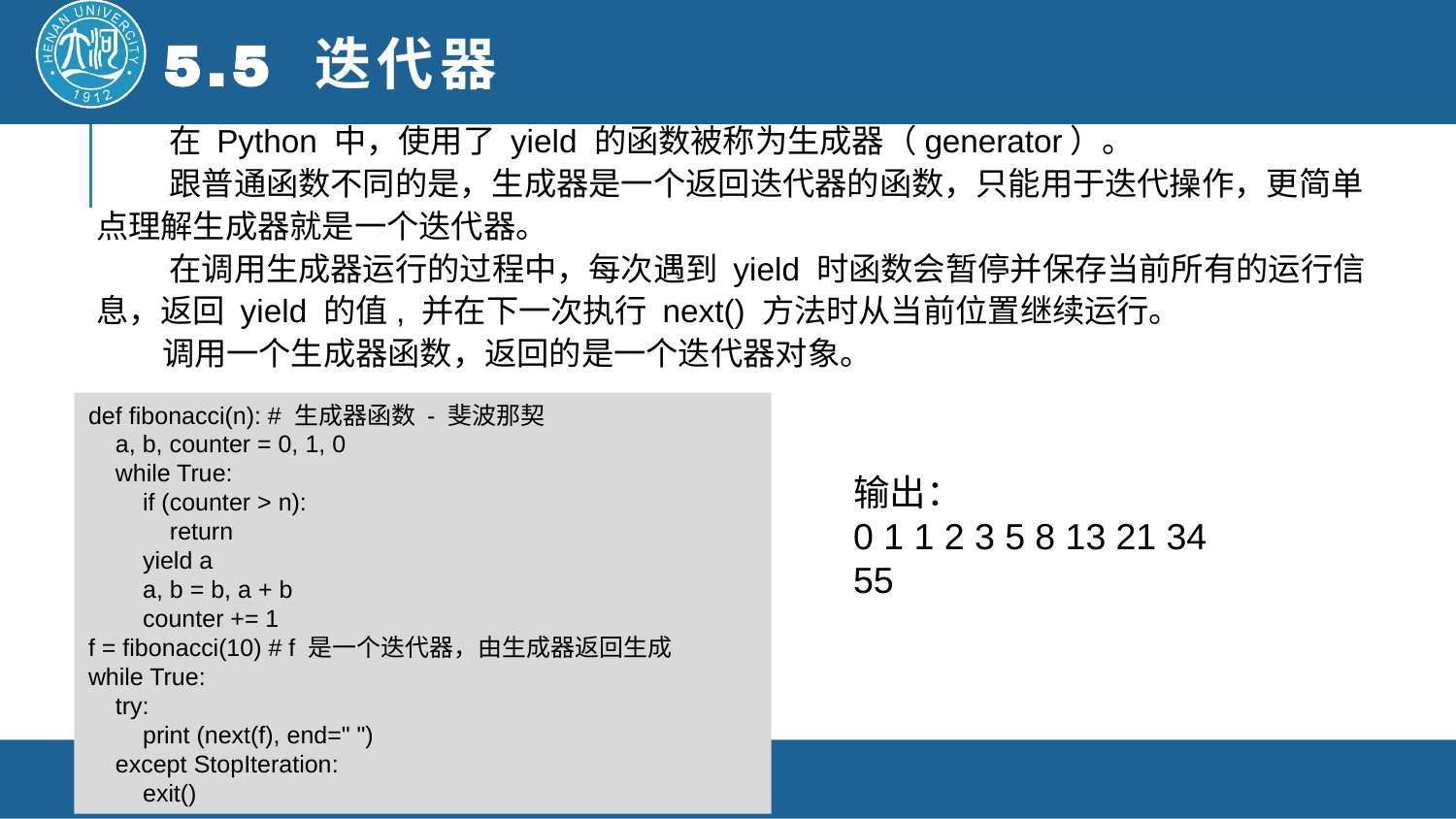

5.5 迭代器
         在 Python 中，使用了 yield 的函数被称为生成器（generator）。
         跟普通函数不同的是，生成器是一个返回迭代器的函数，只能用于迭代操作，更简单点理解生成器就是一个迭代器。
         在调用生成器运行的过程中，每次遇到 yield 时函数会暂停并保存当前所有的运行信息，返回 yield 的值, 并在下一次执行 next() 方法时从当前位置继续运行。
        调用一个生成器函数，返回的是一个迭代器对象。
def fibonacci(n): # 生成器函数 - 斐波那契
    a, b, counter = 0, 1, 0
    while True:
        if (counter > n):
            return
        yield a
        a, b = b, a + b
        counter += 1
f = fibonacci(10) # f 是一个迭代器，由生成器返回生成
while True:
    try:
        print (next(f), end=" ")
    except StopIteration:
        exit()
输出：
0 1 1 2 3 5 8 13 21 34 55